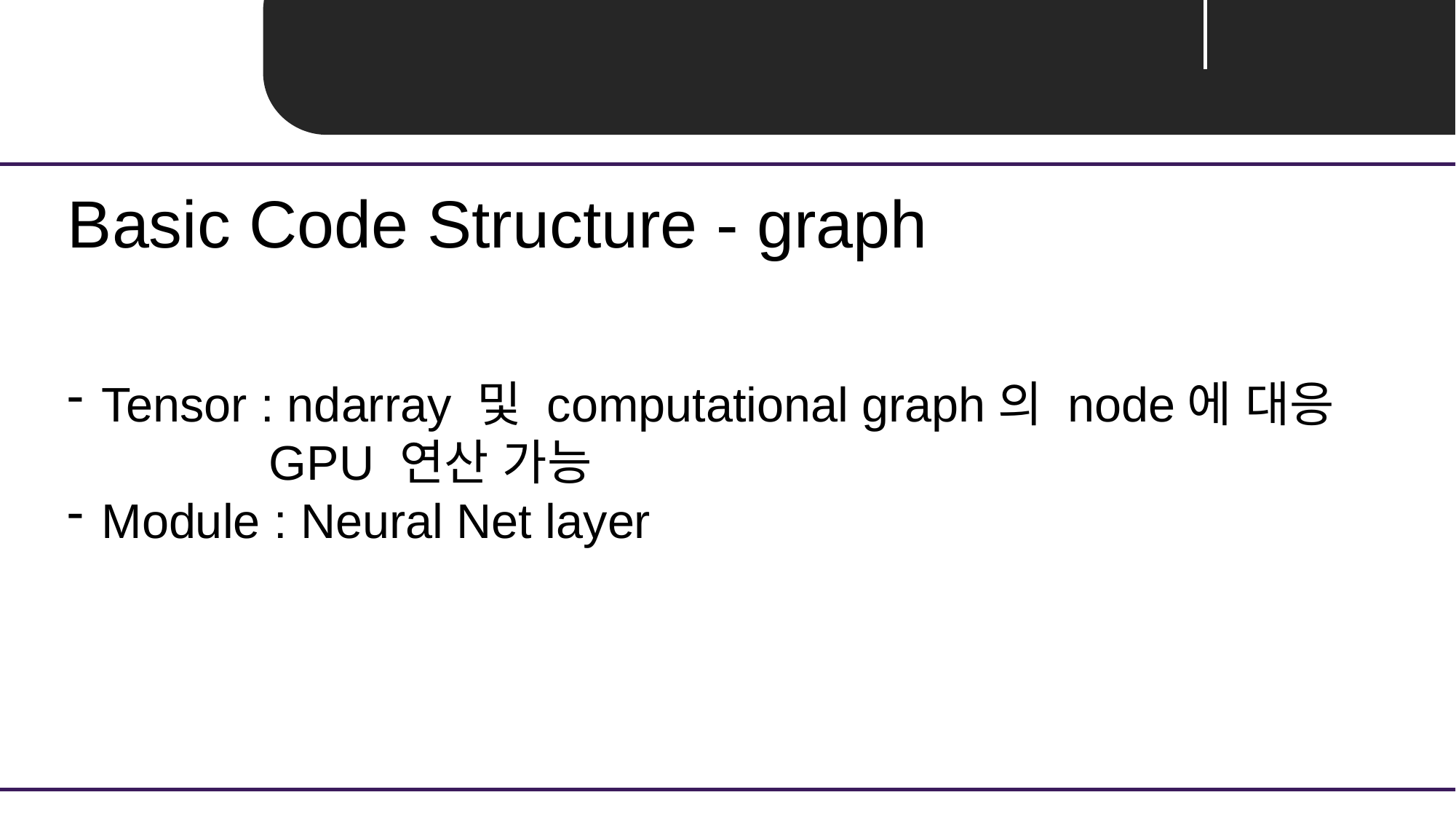

Unit  04 ㅣ  PyTorch - Detail
Basic Code Structure - graph
Tensor : ndarray 및 computational graph의 node에 대응
               GPU 연산 가능
Module : Neural Net layer